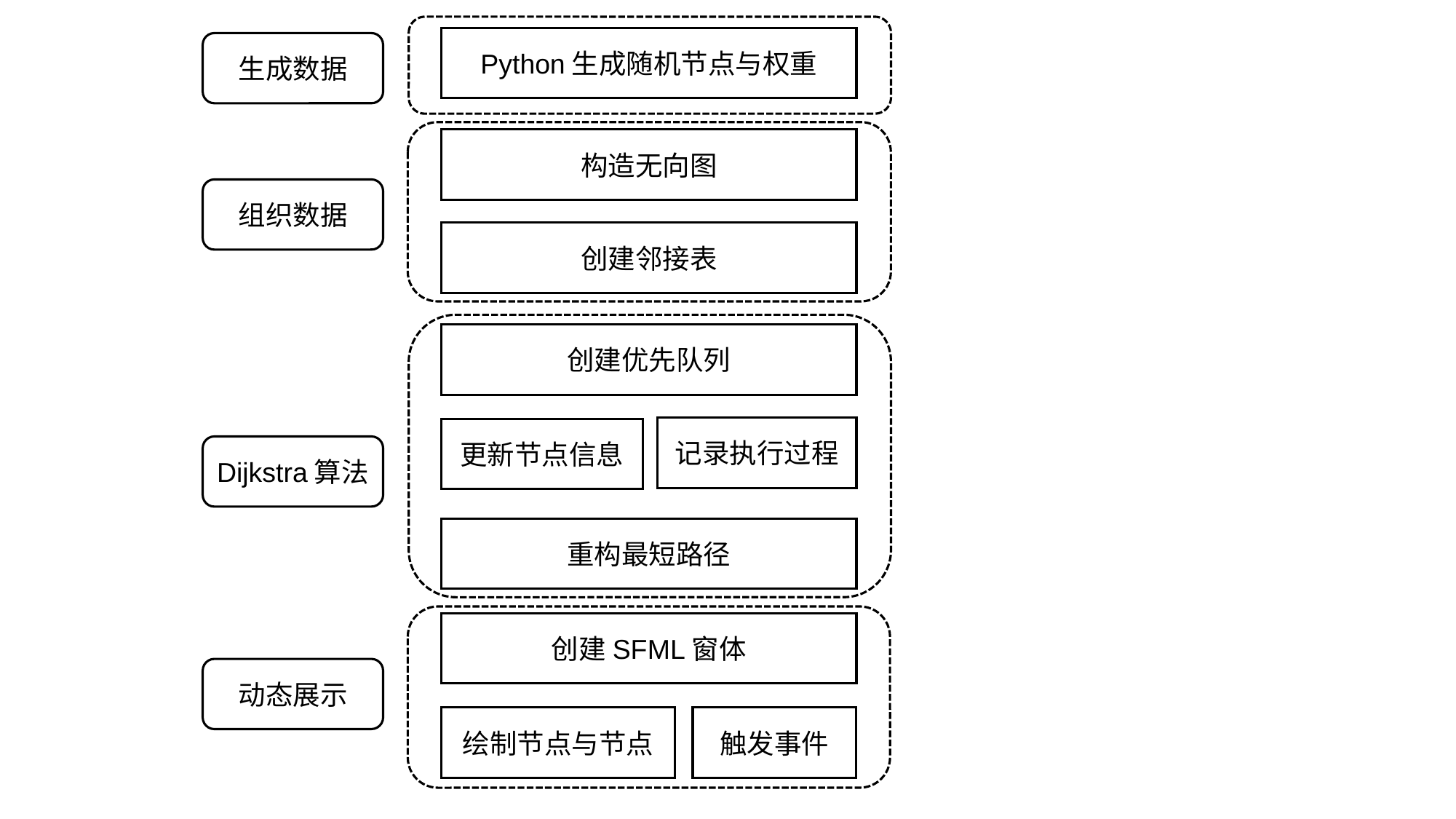

Python生成随机节点与权重
生成数据

构造无向图
组织数据
创建邻接表

创建优先队列
记录执行过程
更新节点信息
Dijkstra算法
重构最短路径

创建SFML窗体
动态展示
绘制节点与节点
触发事件